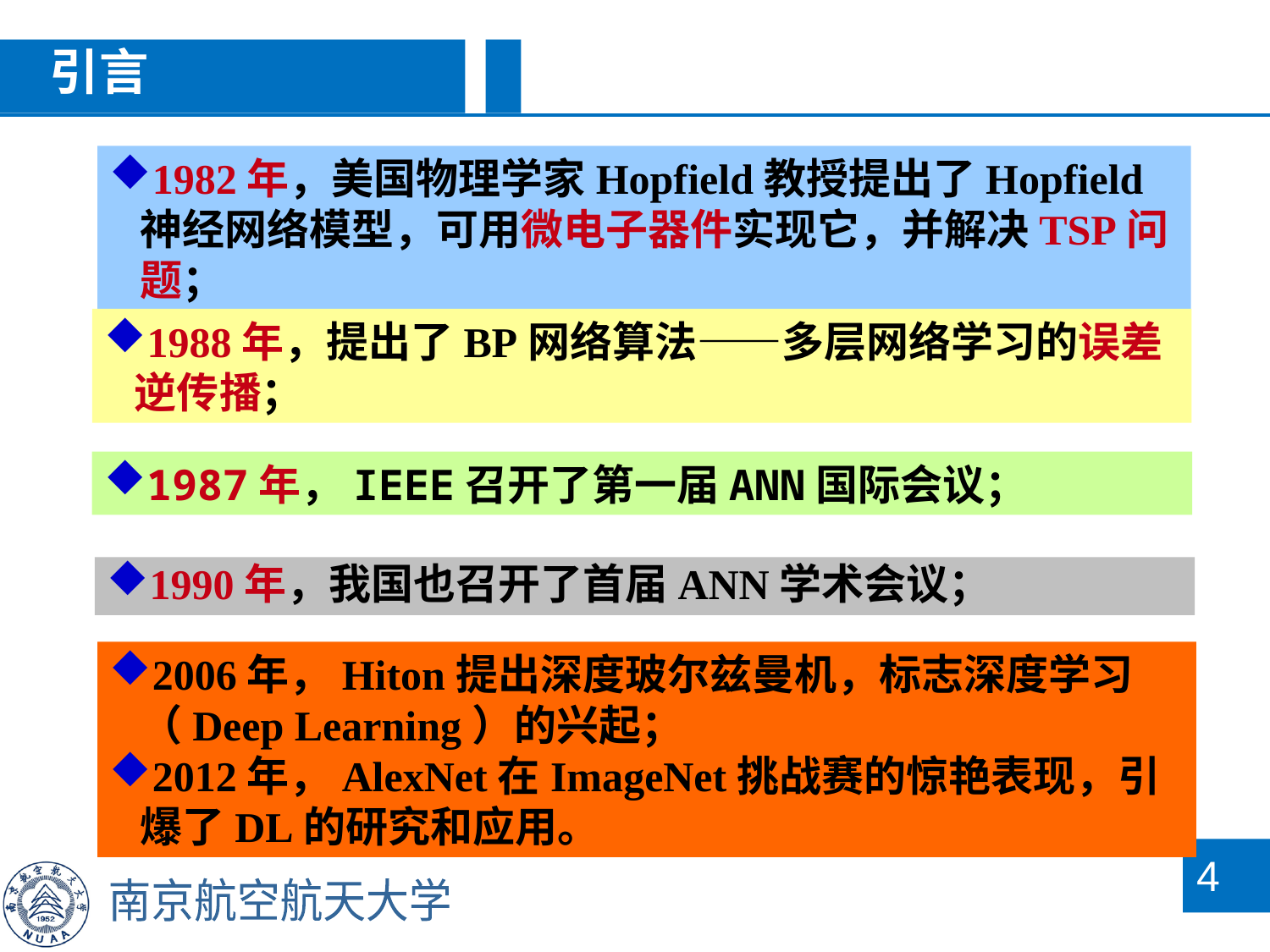

引言
1982年，美国物理学家Hopfield教授提出了Hopfield神经网络模型，可用微电子器件实现它，并解决TSP问题；
1988年，提出了BP网络算法——多层网络学习的误差逆传播；
1987年，IEEE召开了第一届ANN国际会议；
1990年，我国也召开了首届ANN学术会议；
2006年，Hiton提出深度玻尔兹曼机，标志深度学习（Deep Learning）的兴起；
2012年，AlexNet在ImageNet挑战赛的惊艳表现，引爆了DL的研究和应用。